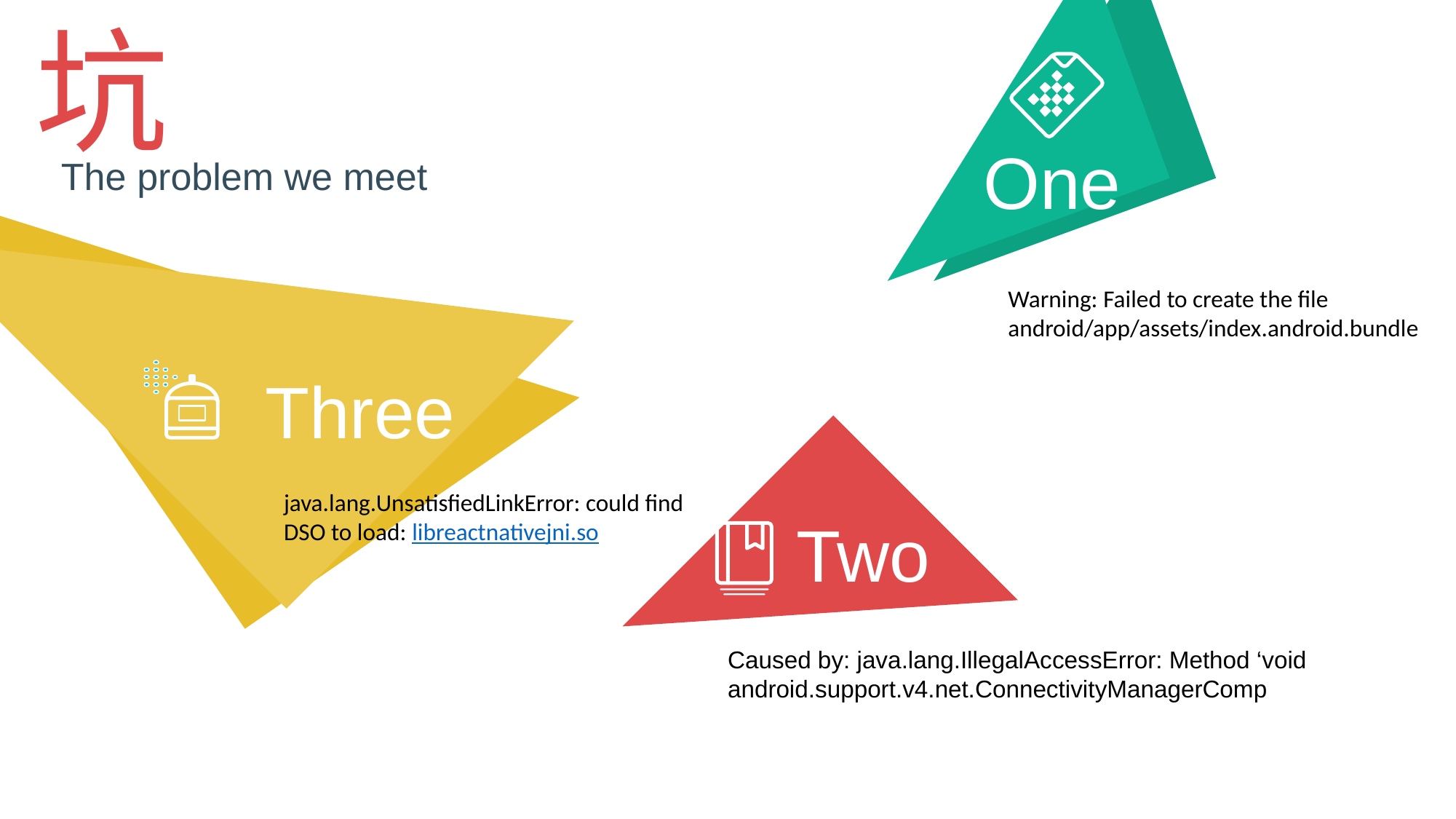

坑

One
The problem we meet
Warning: Failed to create the file android/app/assets/index.android.bundle

Three

java.lang.UnsatisfiedLinkError: could find DSO to load: libreactnativejni.so
Two

Caused by: java.lang.IllegalAccessError: Method ‘void android.support.v4.net.ConnectivityManagerComp